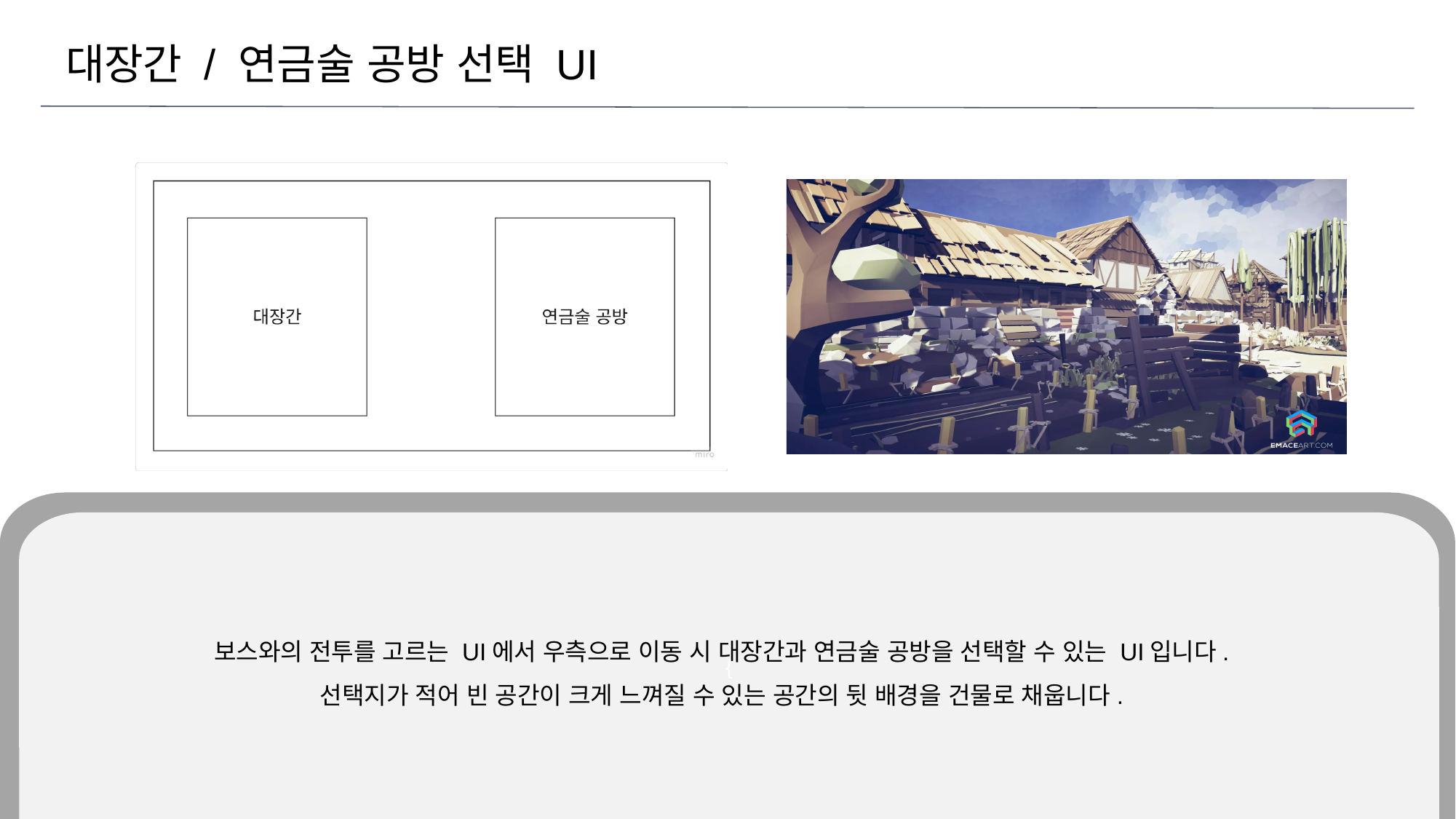

# 대장간 / 연금술 공방 선택 UI

보스와의 전투를 고르는 UI에서 우측으로 이동 시 대장간과 연금술 공방을 선택할 수 있는 UI입니다.
선택지가 적어 빈 공간이 크게 느껴질 수 있는 공간의 뒷 배경을 건물로 채웁니다.